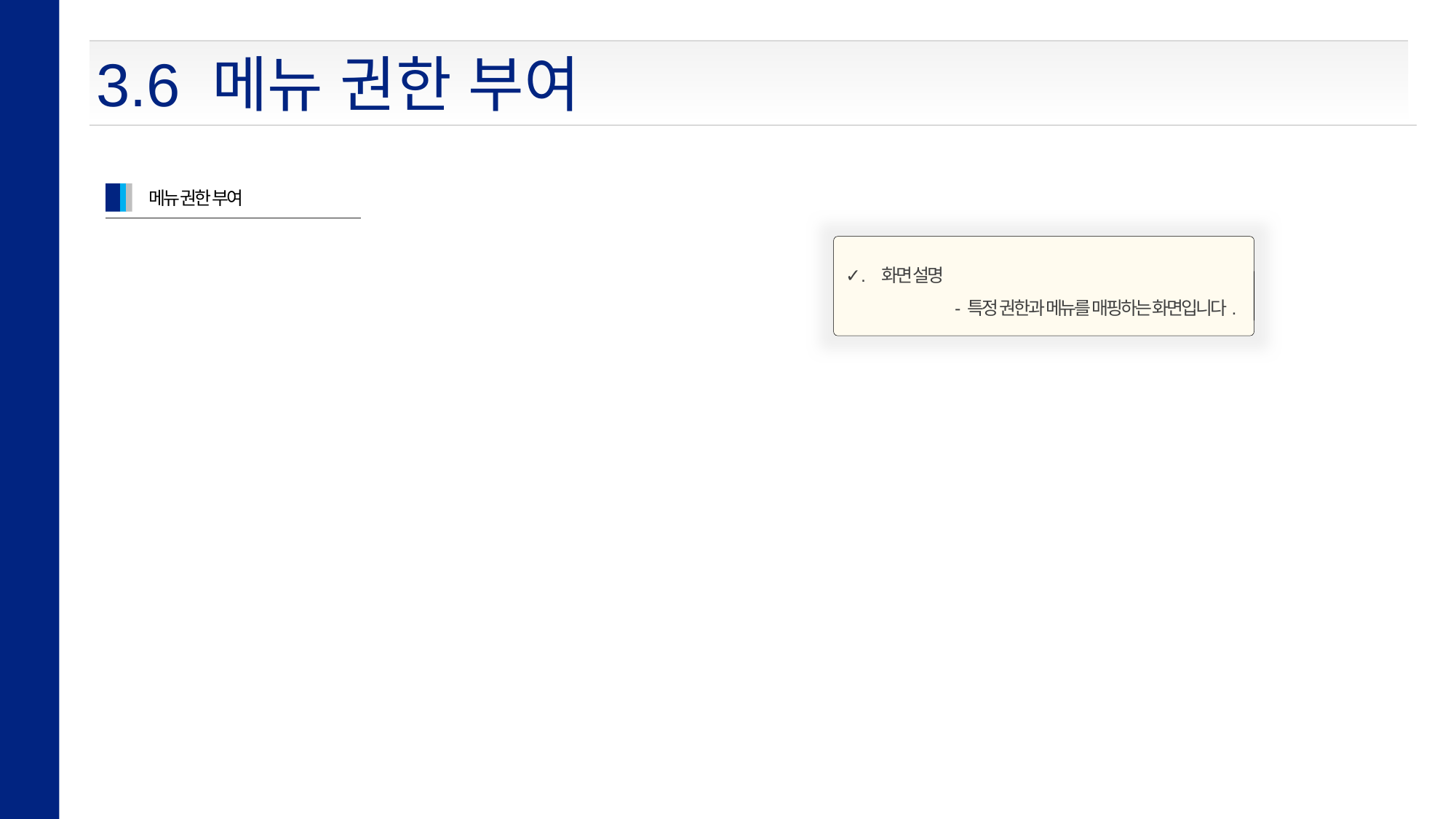

3.6 메뉴 권한 부여
메뉴 권한 부여

✓.    화면 설명
	- 특정 권한과 메뉴를 매핑하는 화면입니다.